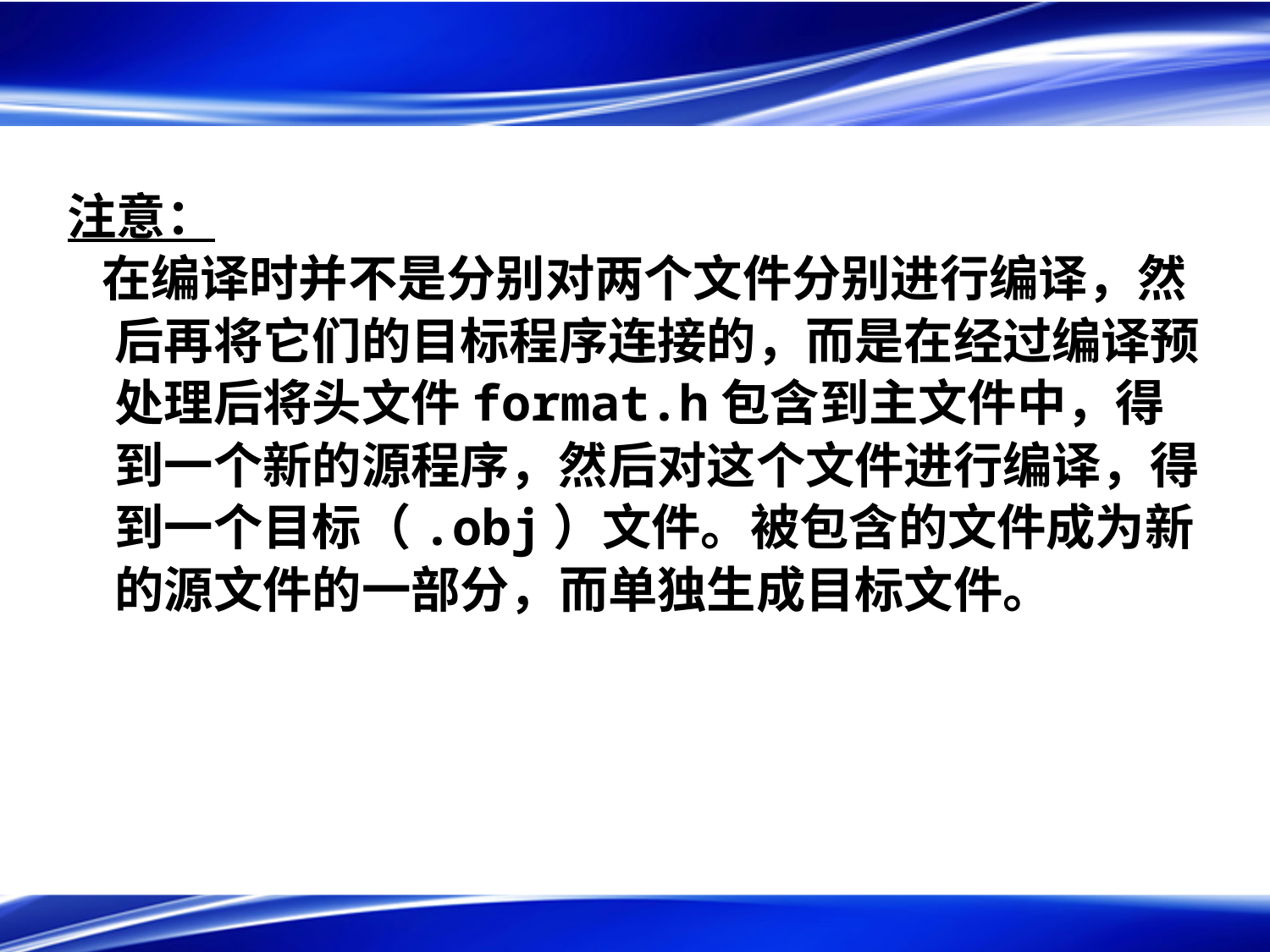

#
注意：
  在编译时并不是分别对两个文件分别进行编译，然后再将它们的目标程序连接的，而是在经过编译预处理后将头文件format.h包含到主文件中，得到一个新的源程序，然后对这个文件进行编译，得到一个目标（.obj）文件。被包含的文件成为新的源文件的一部分，而单独生成目标文件。